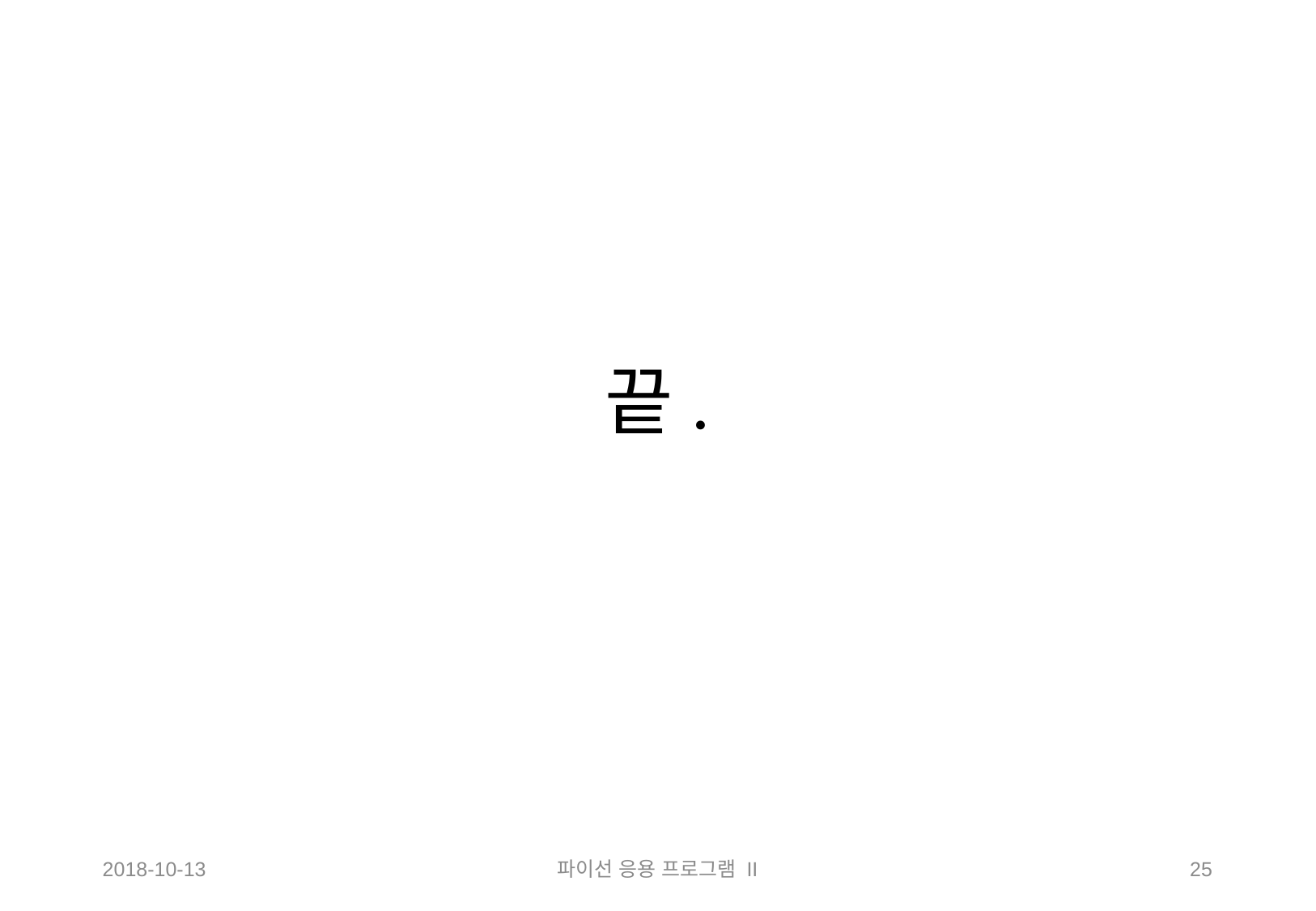

# 끝.
2018-10-13
파이선 응용 프로그램 II
25